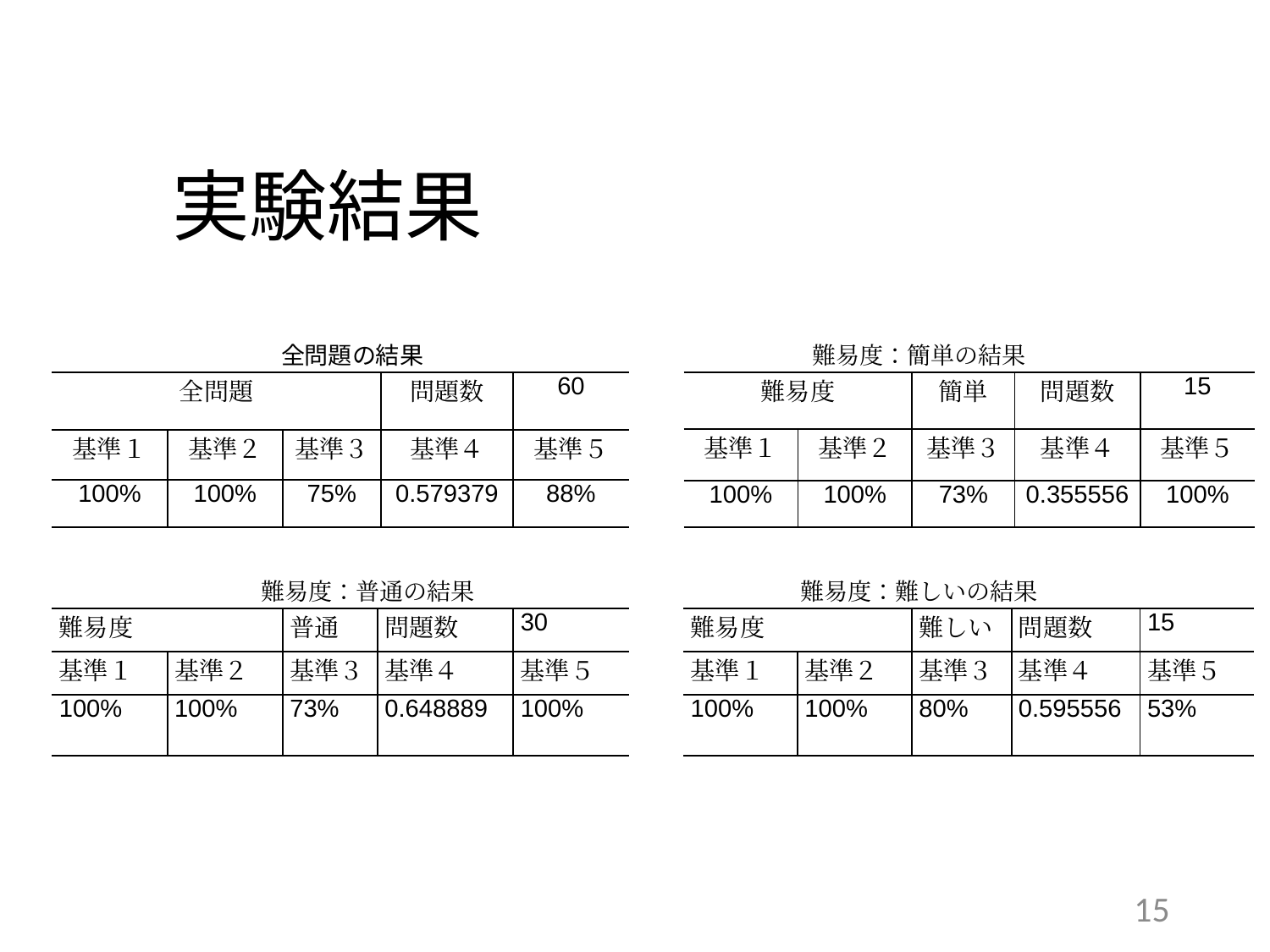

# 実験結果
全問題の結果
難易度：簡単の結果
| 全問題 |  |  | 問題数 | 60 |
| --- | --- | --- | --- | --- |
| 基準１ | 基準２ | 基準３ | 基準４ | 基準５ |
| 100% | 100% | 75% | 0.579379 | 88% |
| 難易度 |  | 簡単 | 問題数 | 15 |
| --- | --- | --- | --- | --- |
| 基準１ | 基準２ | 基準３ | 基準４ | 基準５ |
| 100% | 100% | 73% | 0.355556 | 100% |
難易度：普通の結果
難易度：難しいの結果
| 難易度 |  | 普通 | 問題数 | 30 |
| --- | --- | --- | --- | --- |
| 基準１ | 基準２ | 基準３ | 基準４ | 基準５ |
| 100% | 100% | 73% | 0.648889 | 100% |
| 難易度 |  | 難しい | 問題数 | 15 |
| --- | --- | --- | --- | --- |
| 基準１ | 基準２ | 基準３ | 基準４ | 基準５ |
| 100% | 100% | 80% | 0.595556 | 53% |
15